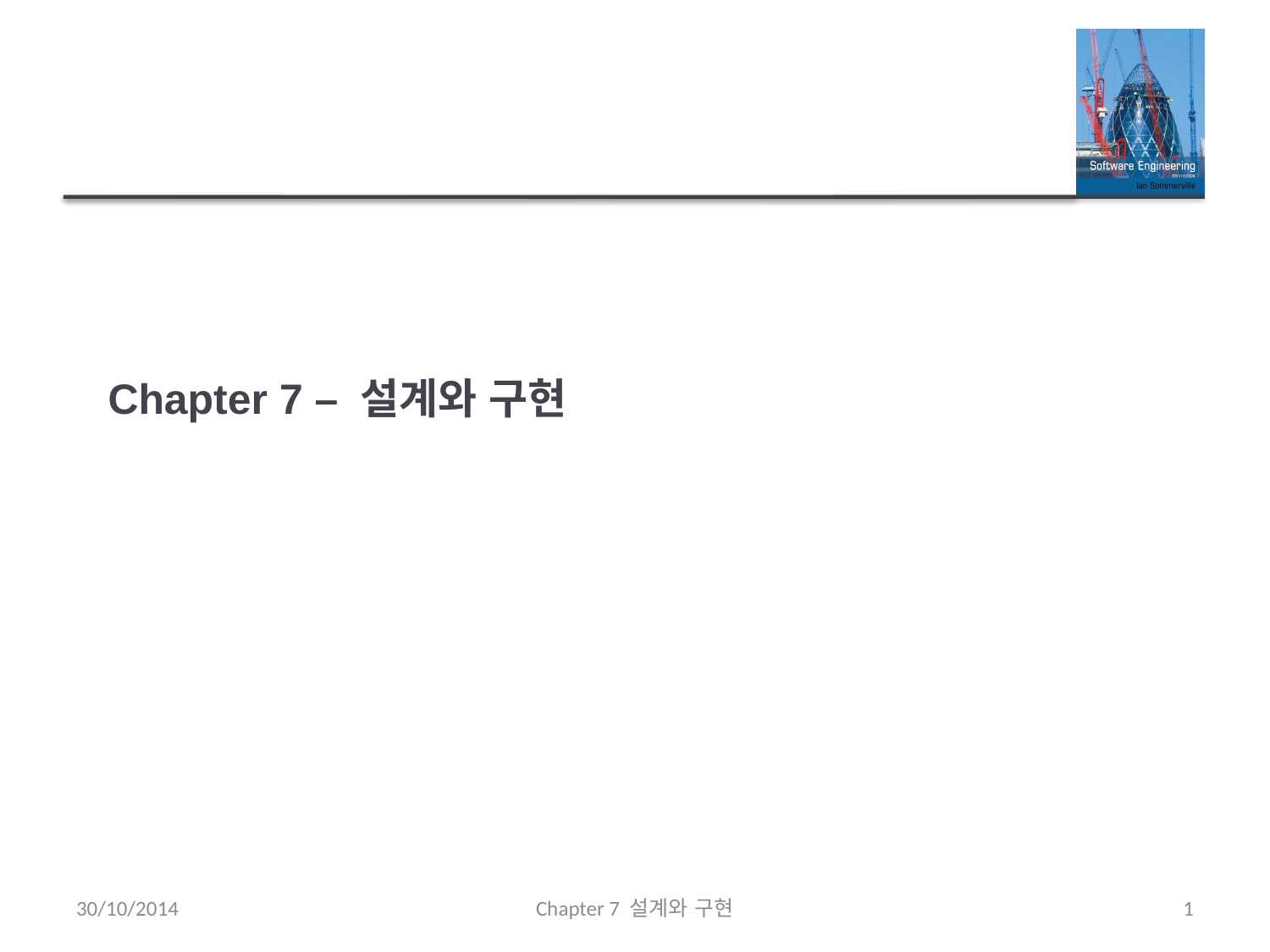

# Chapter 7 – 설계와 구현

30/10/2014
Chapter 7 설계와 구현
1